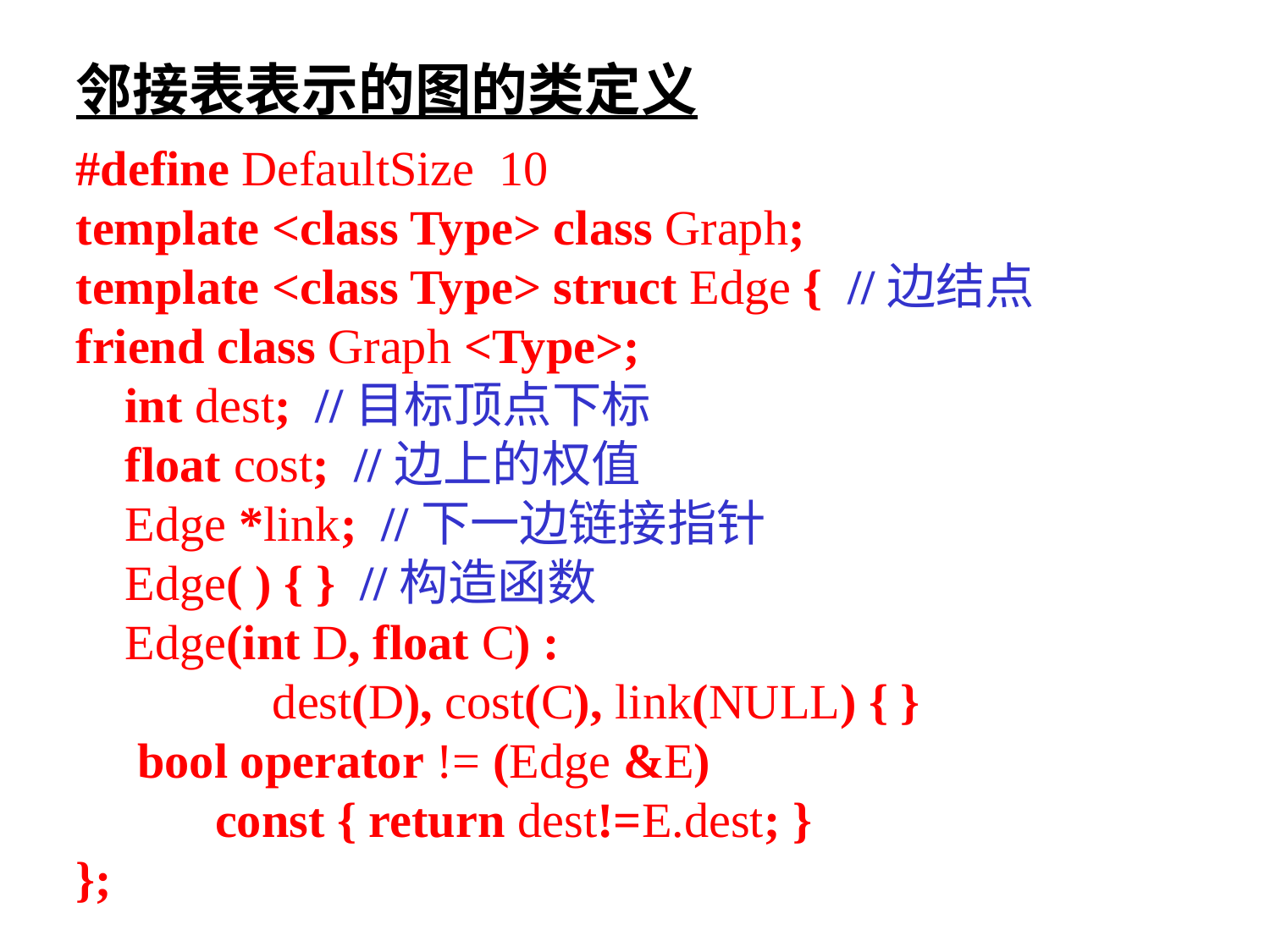

邻接表表示的图的类定义
#define DefaultSize  10
template <class Type> class Graph;
template <class Type> struct Edge {  //边结点
friend class Graph <Type>;
    int dest;  //目标顶点下标
    float cost;	  //边上的权值
    Edge *link;  //下一边链接指针
    Edge( ) { }  //构造函数
    Edge(int D, float C) :
                dest(D), cost(C), link(NULL) { }
     bool operator != (Edge &E)
 	 const { return dest!=E.dest; }
};
47